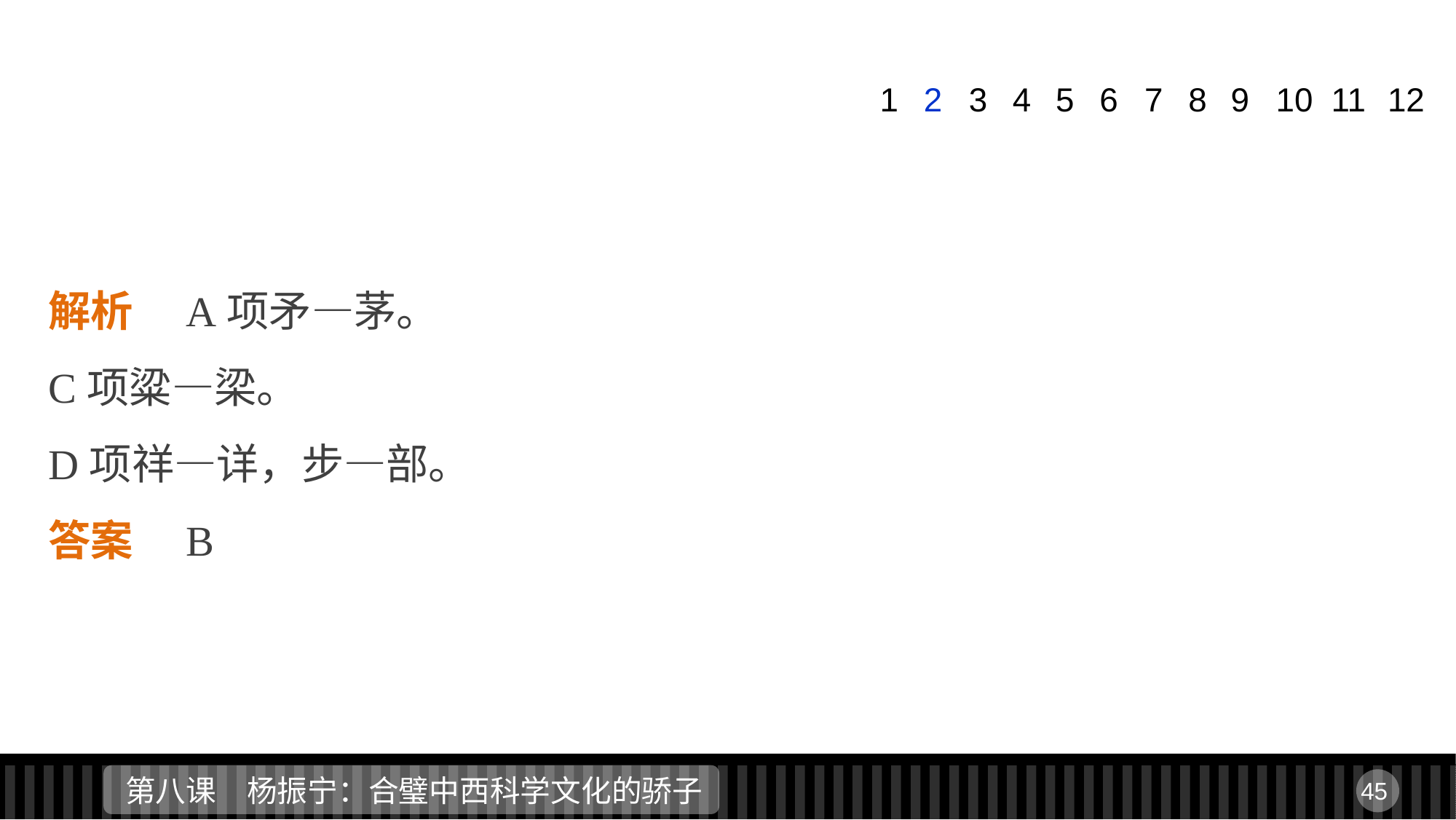

1
2
3
4
5
6
7
8
9
11
12
10
解析　A项矛—茅。
C项粱—梁。
D项祥—详，步—部。
答案　B